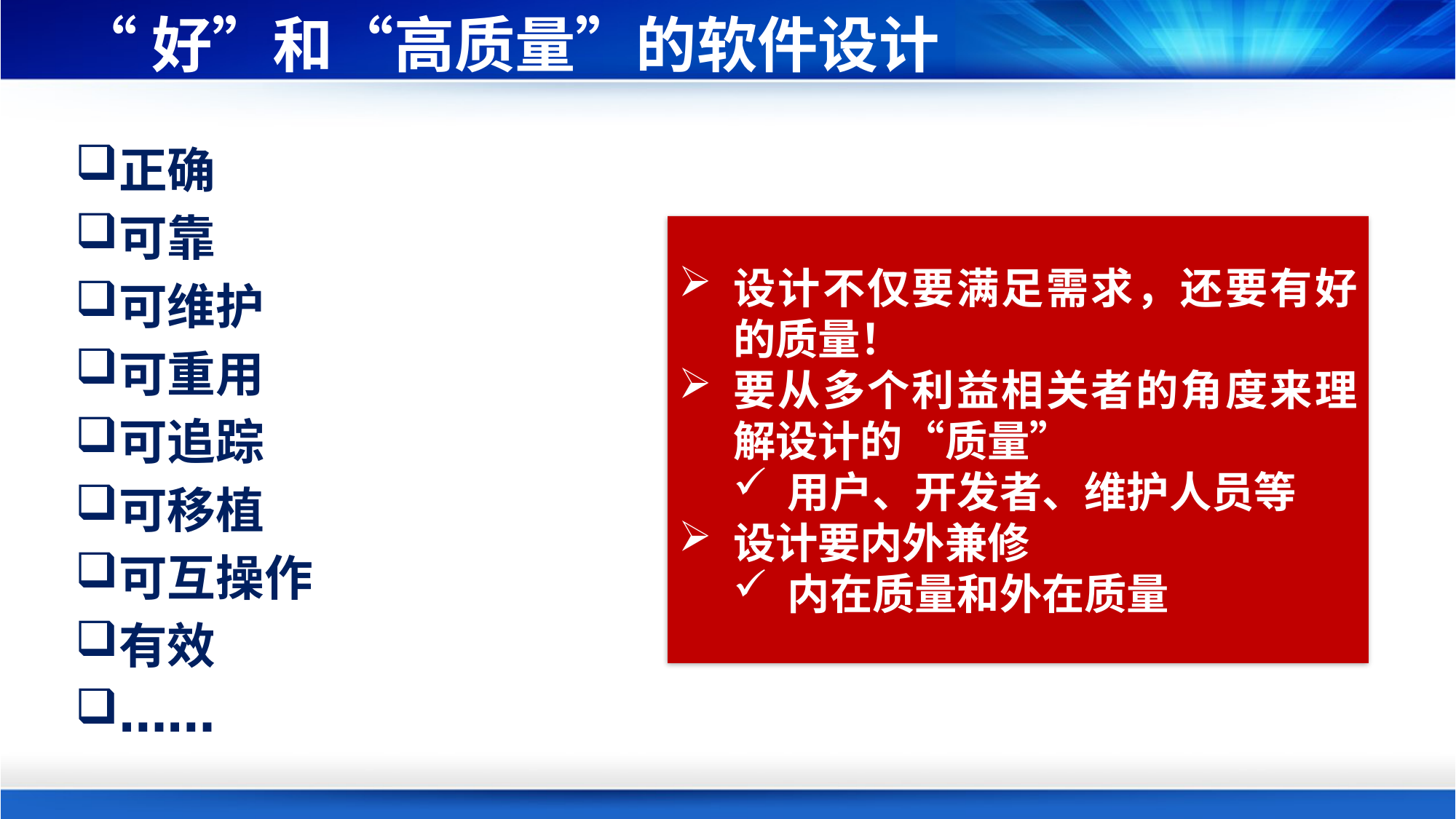

# “好”和“高质量”的软件设计
正确
可靠
可维护
可重用
可追踪
可移植
可互操作
有效
……

设计不仅要满足需求，还要有好的质量！
要从多个利益相关者的角度来理解设计的“质量”
用户、开发者、维护人员等
设计要内外兼修
内在质量和外在质量